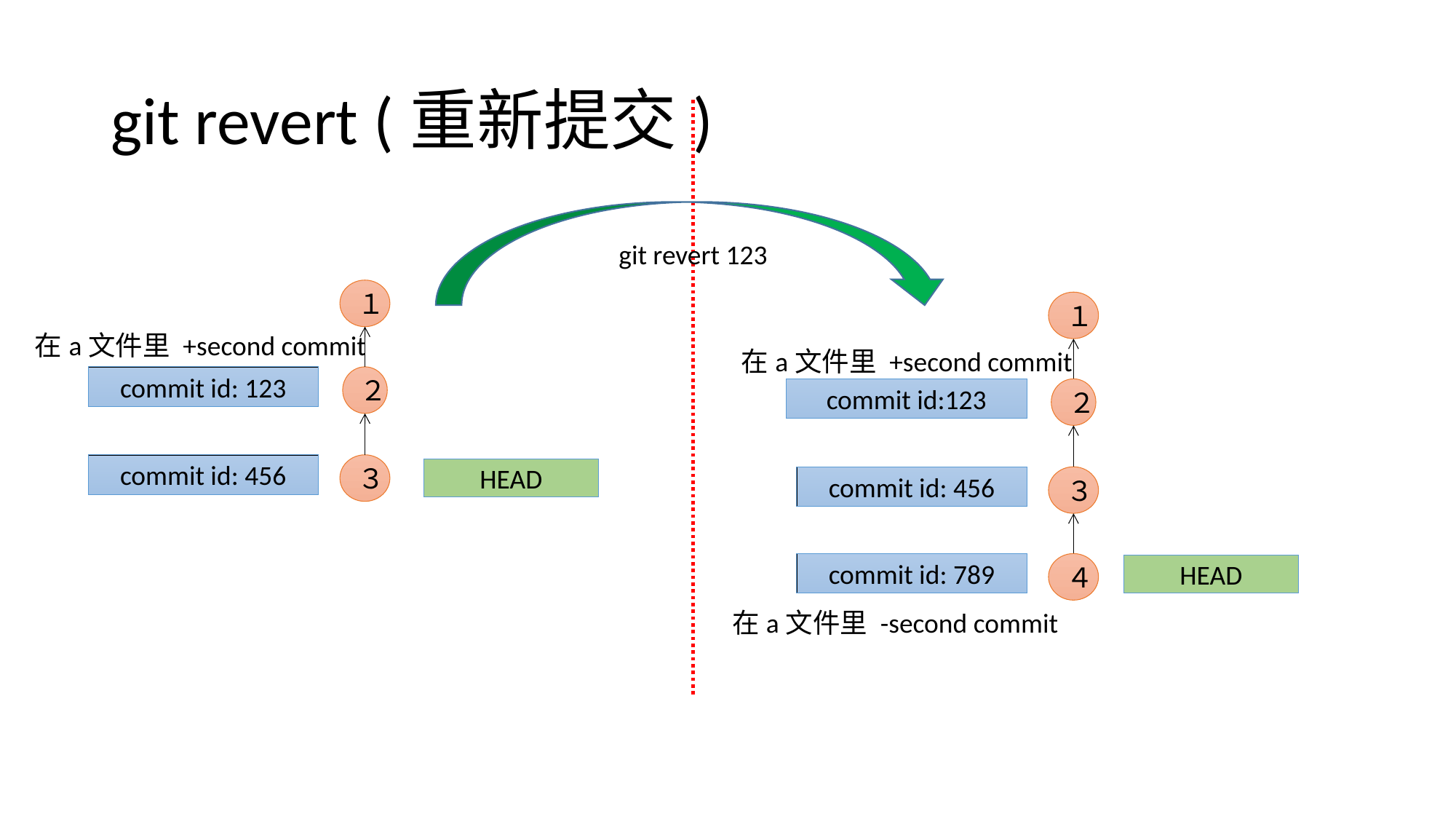

# git revert (重新提交)
git revert 123
１
commit id: 123
２
commit id: 456
３
１
commit id:123
２
commit id: 456
３
commit id: 789
４
在a文件里 +second commit
在a文件里 +second commit
HEAD
HEAD
在a文件里 -second commit